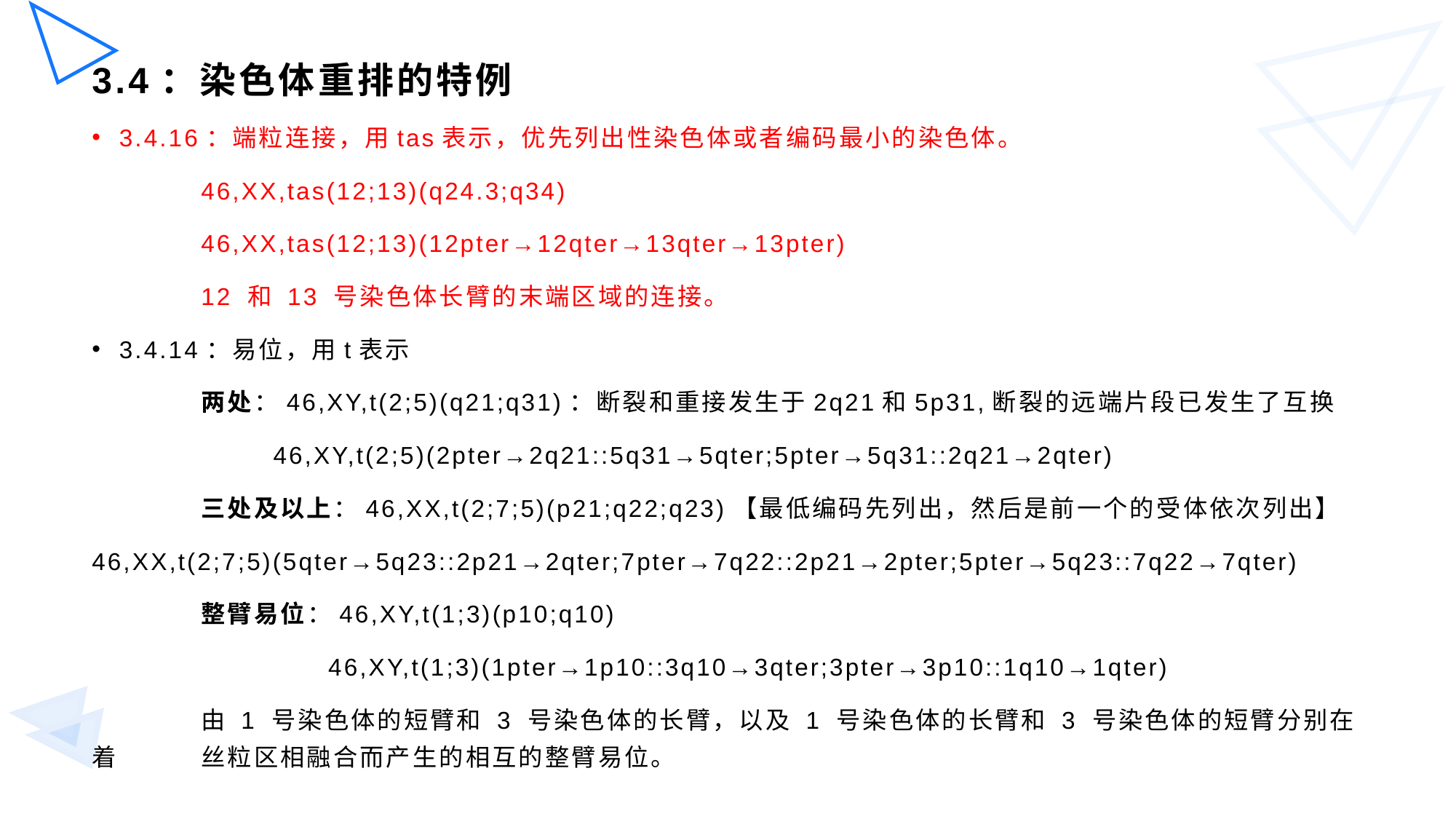

# 3.4：染色体重排的特例
3.4.16：端粒连接，用tas表示，优先列出性染色体或者编码最小的染色体。
	46,XX,tas(12;13)(q24.3;q34)
	46,XX,tas(12;13)(12pter→12qter→13qter→13pter)
	12 和 13 号染色体长臂的末端区域的连接。
3.4.14：易位，用t表示
	两处：46,XY,t(2;5)(q21;q31)：断裂和重接发生于2q21和5p31,断裂的远端片段已发生了互换
	        46,XY,t(2;5)(2pter→2q21::5q31→5qter;5pter→5q31::2q21→2qter)
	三处及以上：46,XX,t(2;7;5)(p21;q22;q23)【最低编码先列出，然后是前一个的受体依次列出】
46,XX,t(2;7;5)(5qter→5q23::2p21→2qter;7pter→7q22::2p21→2pter;5pter→5q23::7q22→7qter)
	整臂易位：46,XY,t(1;3)(p10;q10)
		  46,XY,t(1;3)(1pter→1p10::3q10→3qter;3pter→3p10::1q10→1qter)
	由 1 号染色体的短臂和 3 号染色体的长臂，以及 1 号染色体的长臂和 3 号染色体的短臂分别在着	丝粒区相融合而产生的相互的整臂易位。